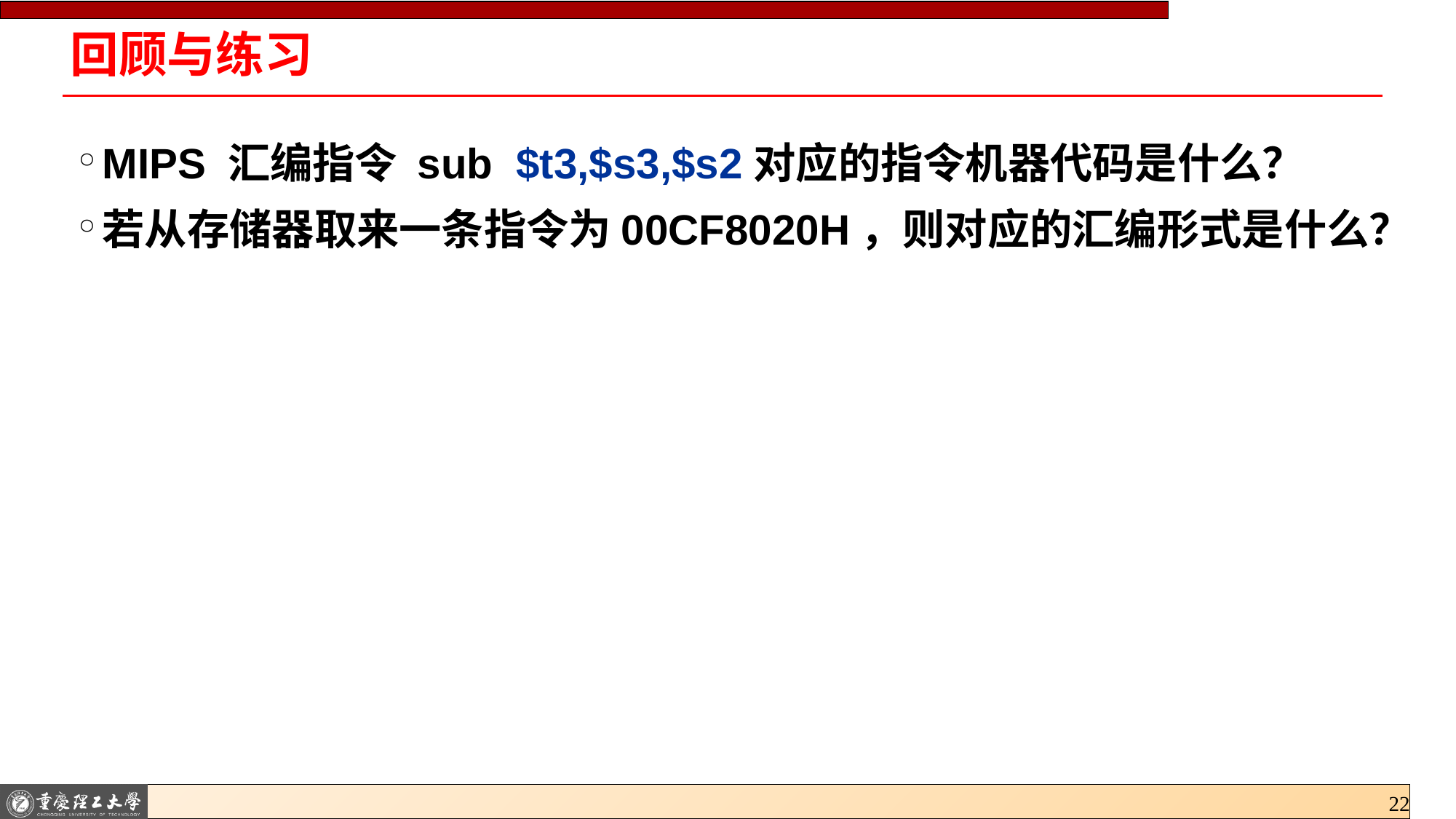

# 回顾与练习
MIPS 汇编指令 sub  $t3,$s3,$s2对应的指令机器代码是什么？
若从存储器取来一条指令为00CF8020H，则对应的汇编形式是什么？